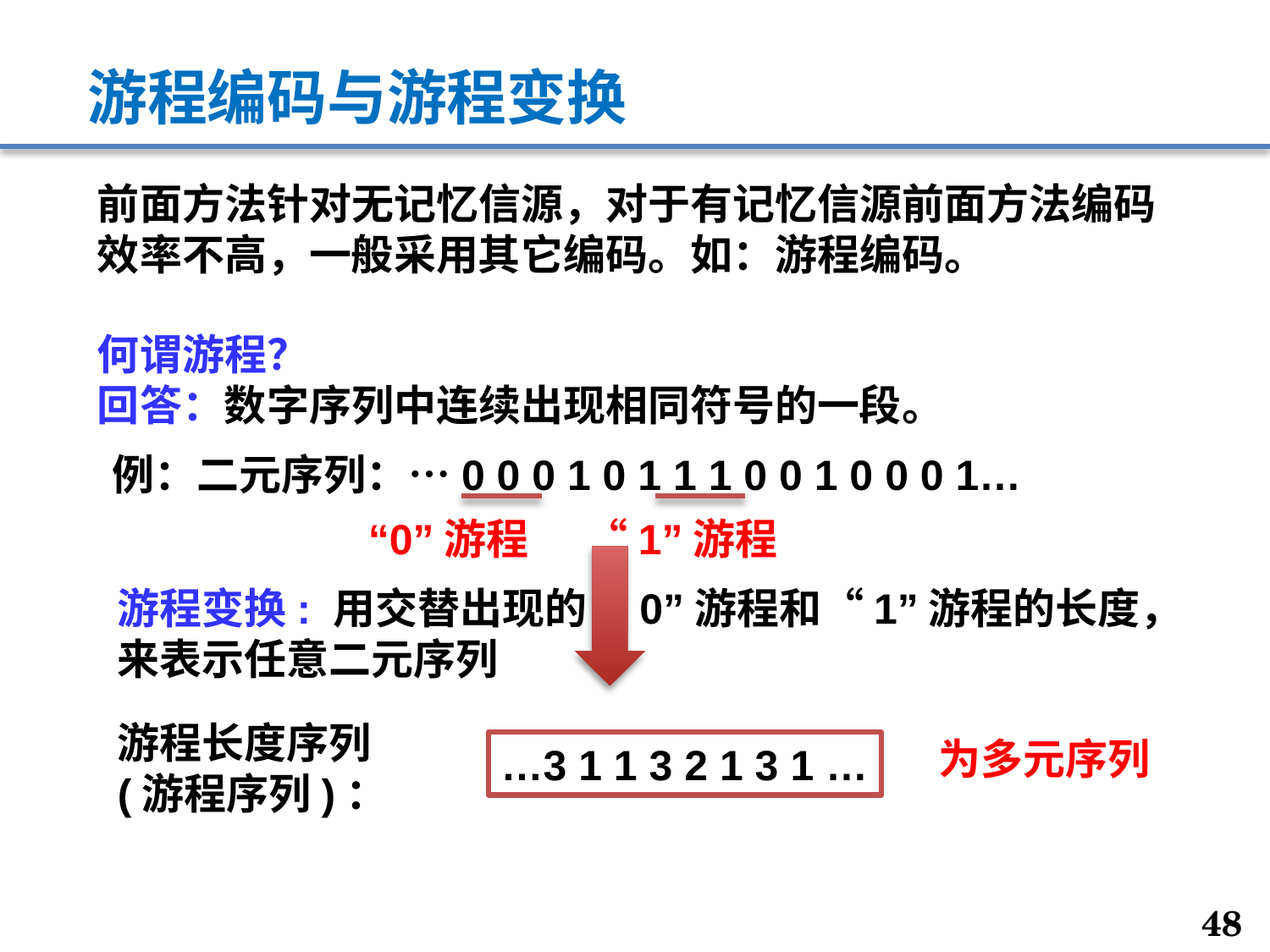

# 游程编码与游程变换
前面方法针对无记忆信源，对于有记忆信源前面方法编码效率不高，一般采用其它编码。如：游程编码。
何谓游程？
回答：数字序列中连续出现相同符号的一段。
例：二元序列：…0 0 0 1 0 1 1 1 0 0 1 0 0 0 1…
“0”游程      “1”游程

游程变换: 用交替出现的“0”游程和“1”游程的长度，来表示任意二元序列

游程长度序列(游程序列)：
为多元序列
…3 1 1 3 2 1 3 1 …
48